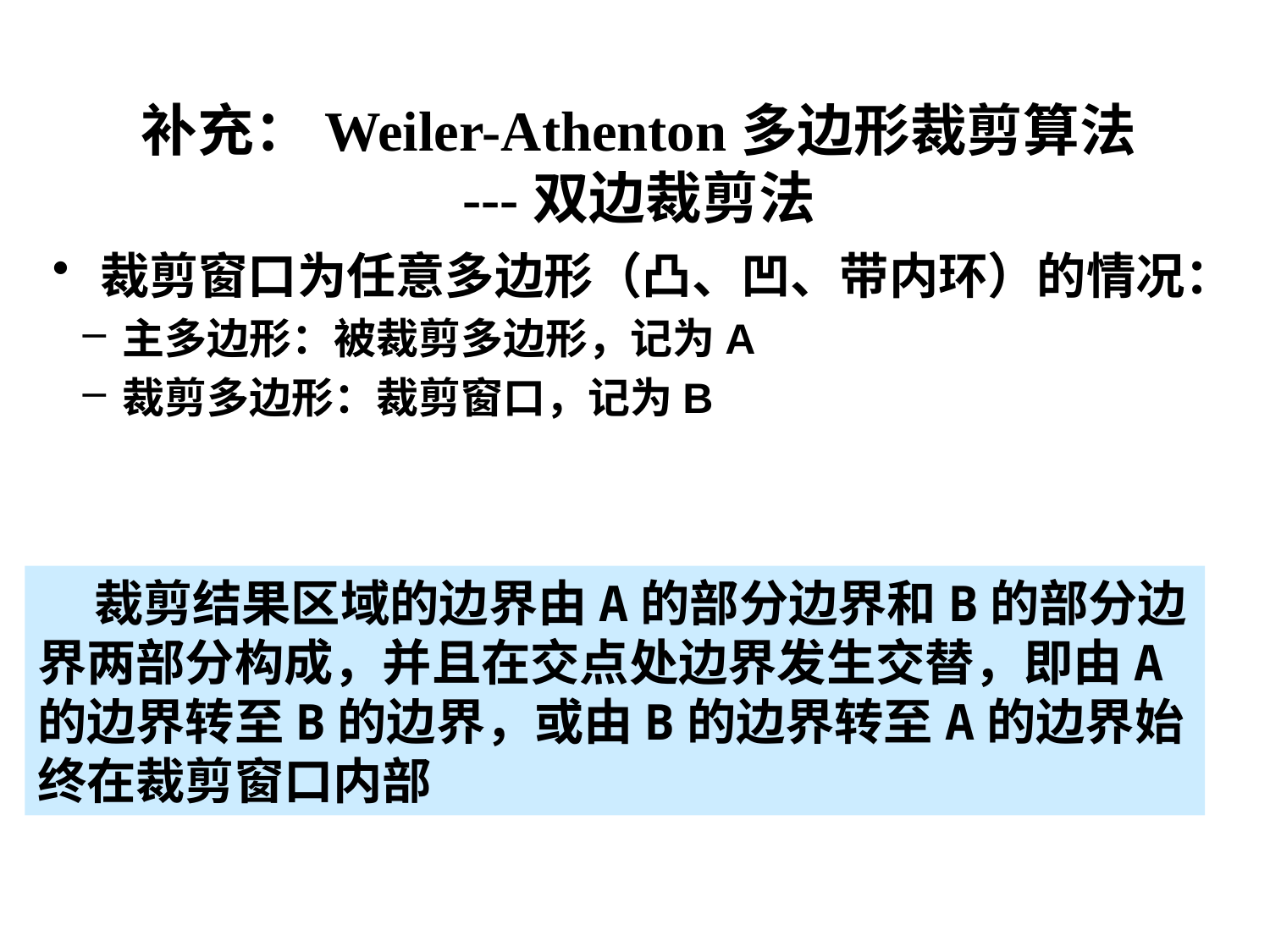

补充：Weiler-Athenton多边形裁剪算法
---双边裁剪法
裁剪窗口为任意多边形（凸、凹、带内环）的情况：
主多边形：被裁剪多边形，记为A
裁剪多边形：裁剪窗口，记为B
    裁剪结果区域的边界由A的部分边界和B的部分边界两部分构成，并且在交点处边界发生交替，即由A的边界转至B的边界，或由B的边界转至A的边界始终在裁剪窗口内部